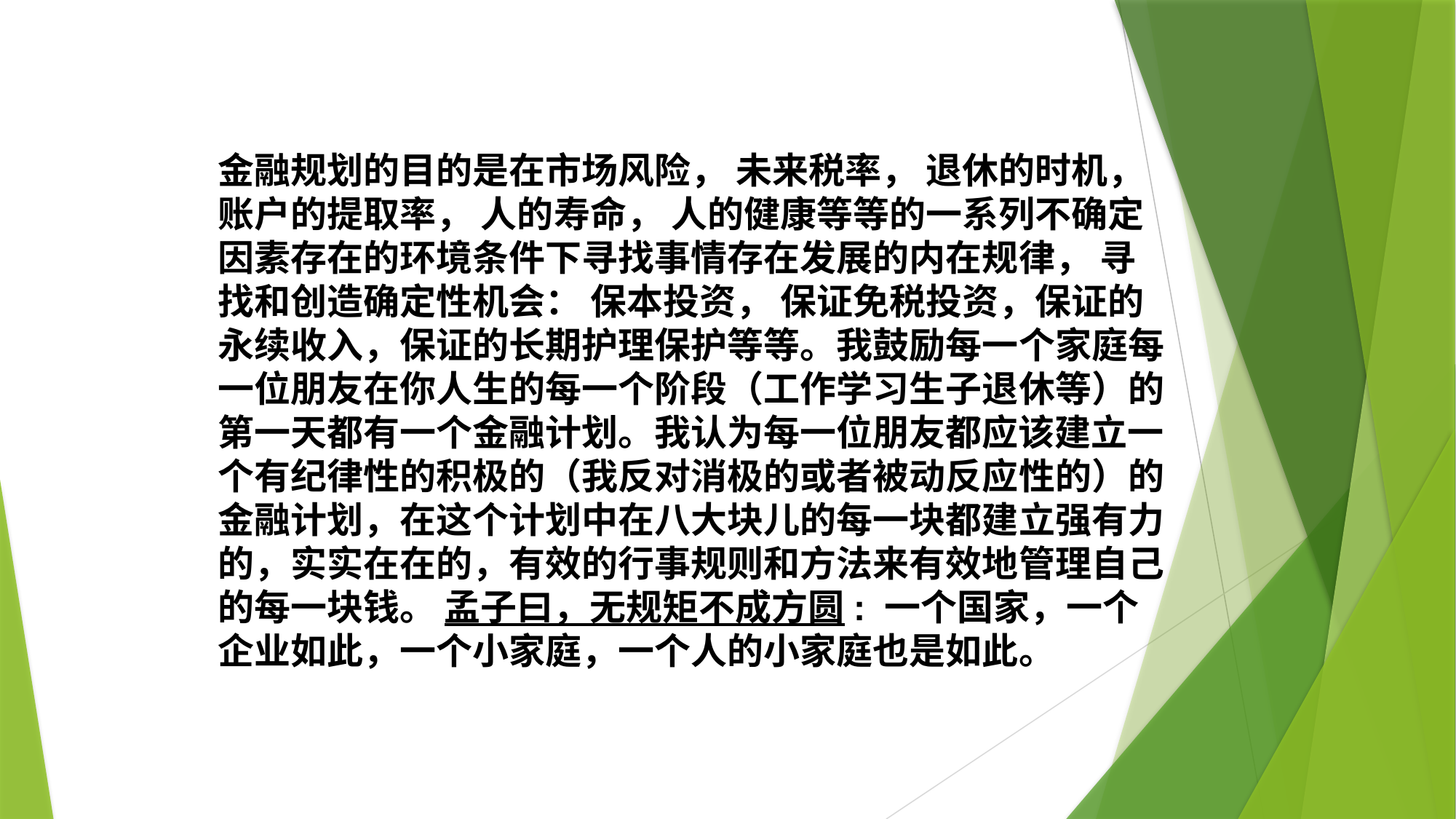

金融规划的目的是在市场风险， 未来税率， 退休的时机， 账户的提取率， 人的寿命， 人的健康等等的一系列不确定因素存在的环境条件下寻找事情存在发展的内在规律， 寻找和创造确定性机会： 保本投资， 保证免税投资，保证的永续收入，保证的长期护理保护等等。我鼓励每一个家庭每一位朋友在你人生的每一个阶段（工作学习生子退休等）的第一天都有一个金融计划。我认为每一位朋友都应该建立一个有纪律性的积极的（我反对消极的或者被动反应性的）的金融计划，在这个计划中在八大块儿的每一块都建立强有力的，实实在在的，有效的行事规则和方法来有效地管理自己的每一块钱。 孟子曰，无规矩不成方圆: 一个国家，一个企业如此，一个小家庭，一个人的小家庭也是如此。